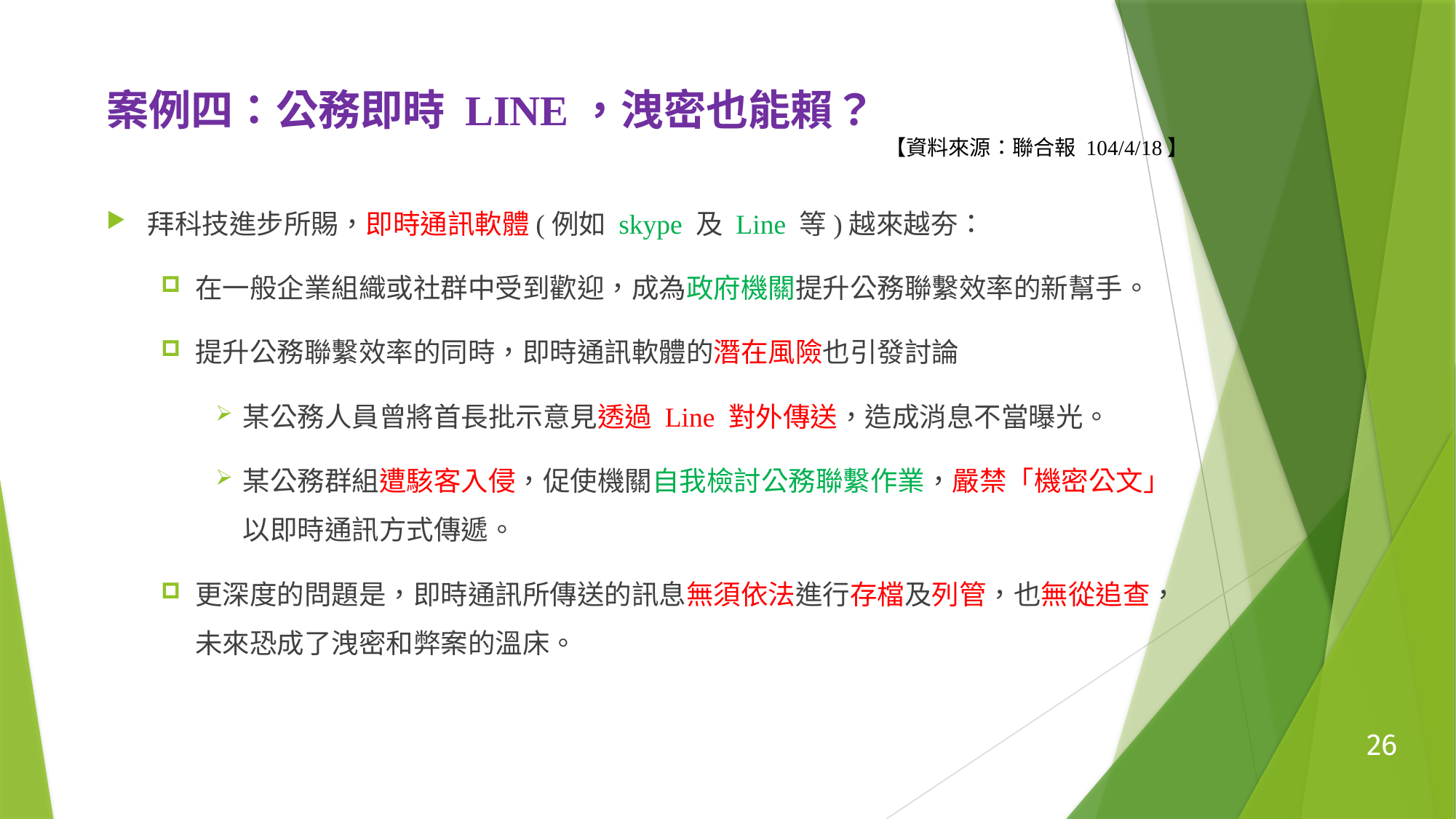

案例四：公務即時 LINE，洩密也能賴？
【資料來源：聯合報 104/4/18】
拜科技進步所賜，即時通訊軟體(例如 skype 及 Line 等)越來越夯：
在一般企業組織或社群中受到歡迎，成為政府機關提升公務聯繫效率的新幫手。
提升公務聯繫效率的同時，即時通訊軟體的潛在風險也引發討論
某公務人員曾將首長批示意見透過 Line 對外傳送，造成消息不當曝光。
某公務群組遭駭客入侵，促使機關自我檢討公務聯繫作業，嚴禁「機密公文」以即時通訊方式傳遞。
更深度的問題是，即時通訊所傳送的訊息無須依法進行存檔及列管，也無從追查，未來恐成了洩密和弊案的溫床。

26